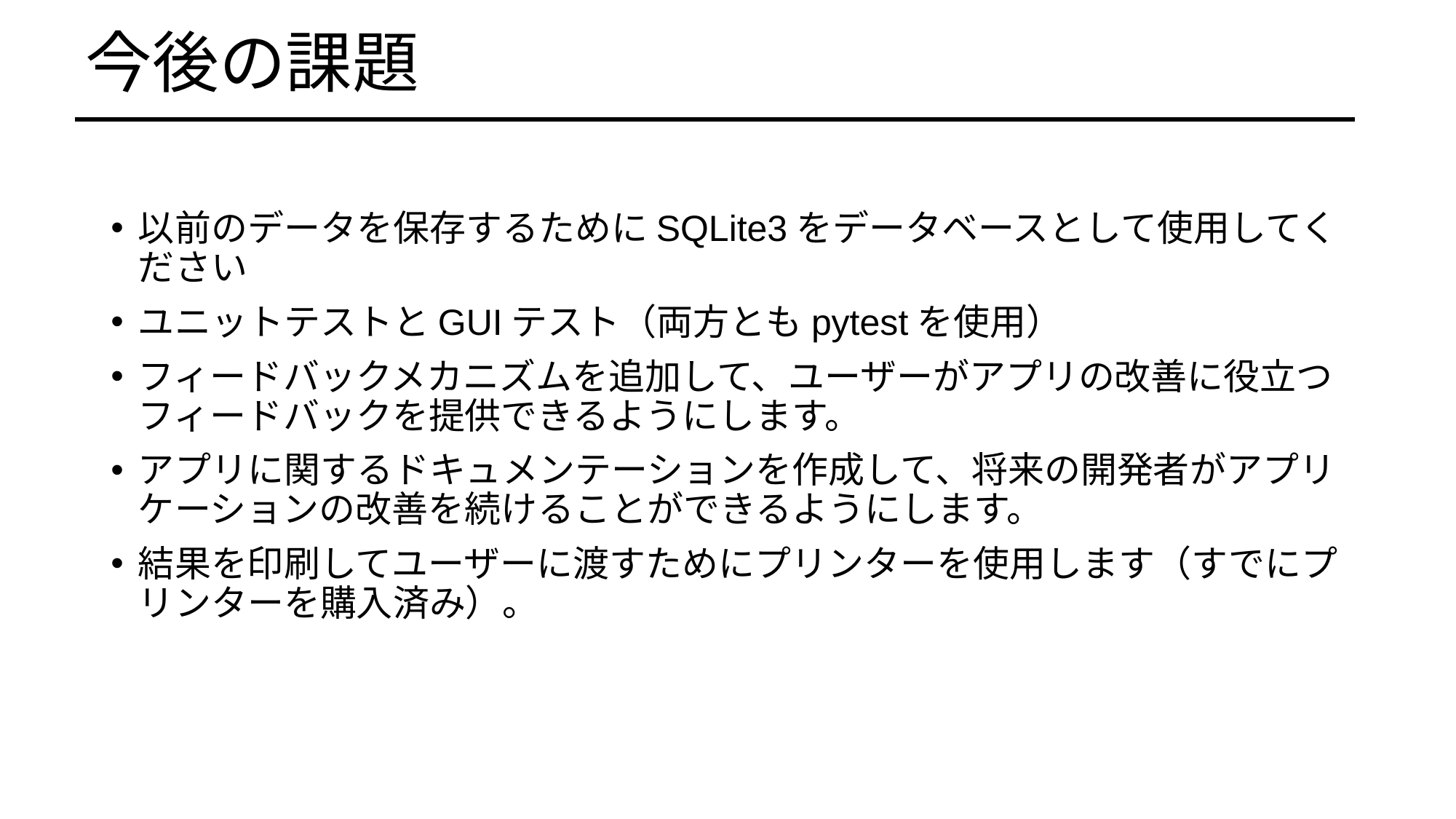

# 今後の課題
以前のデータを保存するためにSQLite3をデータベースとして使用してください
ユニットテストとGUIテスト（両方ともpytestを使用）
フィードバックメカニズムを追加して、ユーザーがアプリの改善に役立つフィードバックを提供できるようにします。
アプリに関するドキュメンテーションを作成して、将来の開発者がアプリケーションの改善を続けることができるようにします。
結果を印刷してユーザーに渡すためにプリンターを使用します（すでにプリンターを購入済み）。